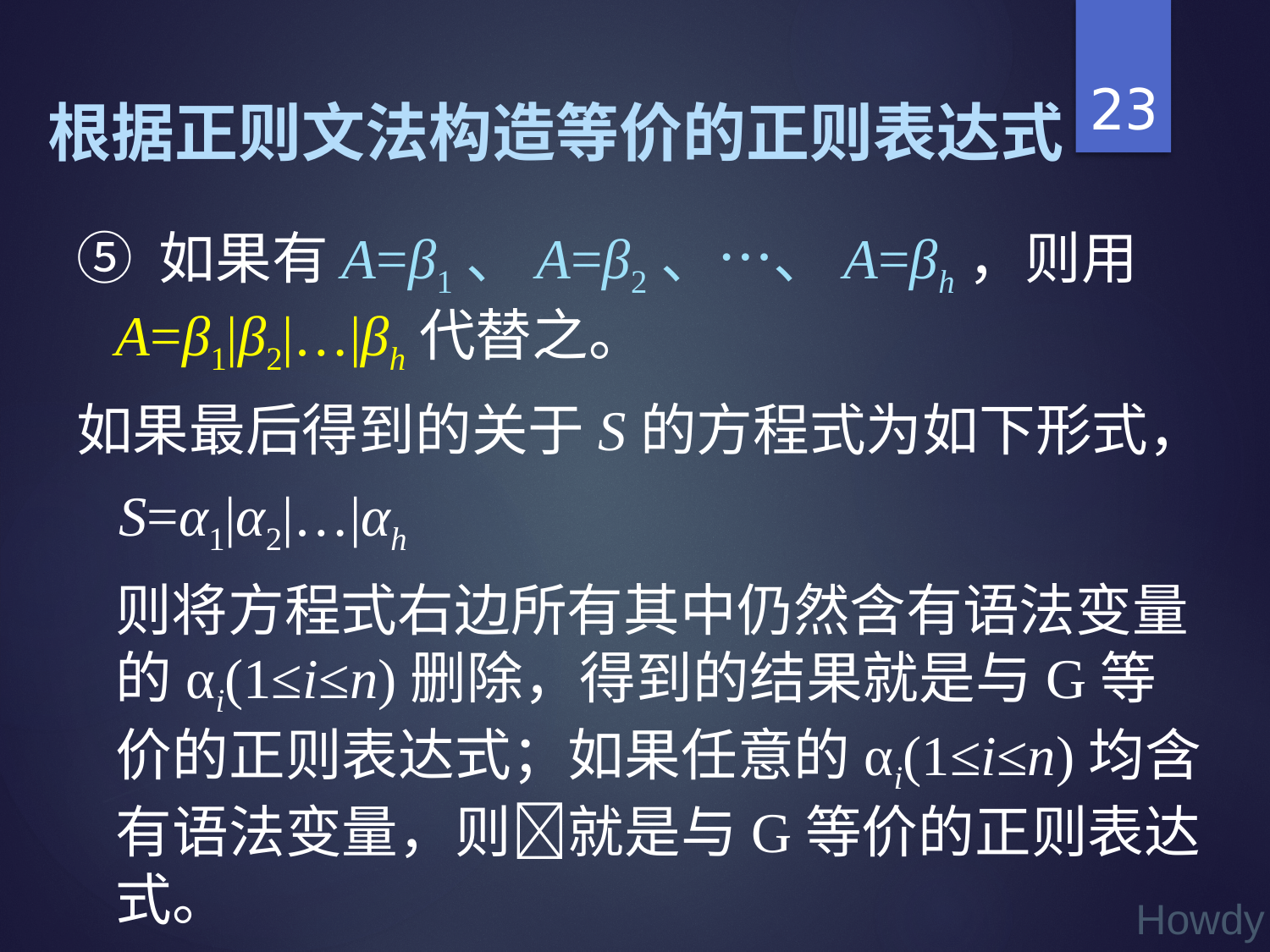

23
根据正则文法构造等价的正则表达式
⑤ 如果有A=β1、A=β2、…、A=βh，则用A=β1|β2|…|βh代替之。
如果最后得到的关于S的方程式为如下形式，
   S=α1|α2|…|αh
  则将方程式右边所有其中仍然含有语法变量的αi(1≤i≤n)删除，得到的结果就是与G等价的正则表达式；如果任意的αi(1≤i≤n)均含有语法变量，则∅就是与G等价的正则表达式。